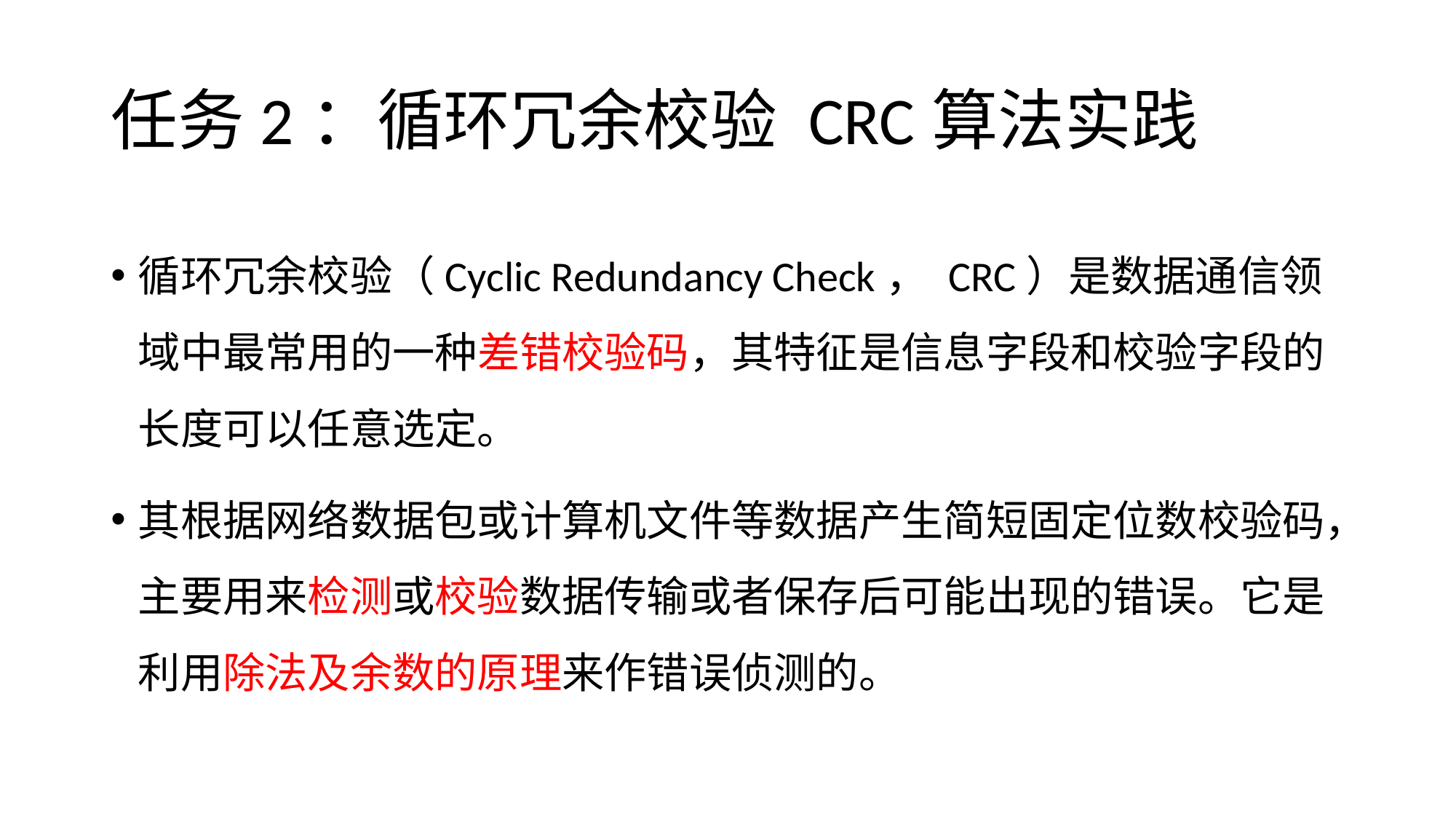

# 任务2：循环冗余校验 CRC算法实践
循环冗余校验（Cyclic Redundancy Check， CRC）是数据通信领域中最常用的一种差错校验码，其特征是信息字段和校验字段的长度可以任意选定。
其根据网络数据包或计算机文件等数据产生简短固定位数校验码，主要用来检测或校验数据传输或者保存后可能出现的错误。它是利用除法及余数的原理来作错误侦测的。